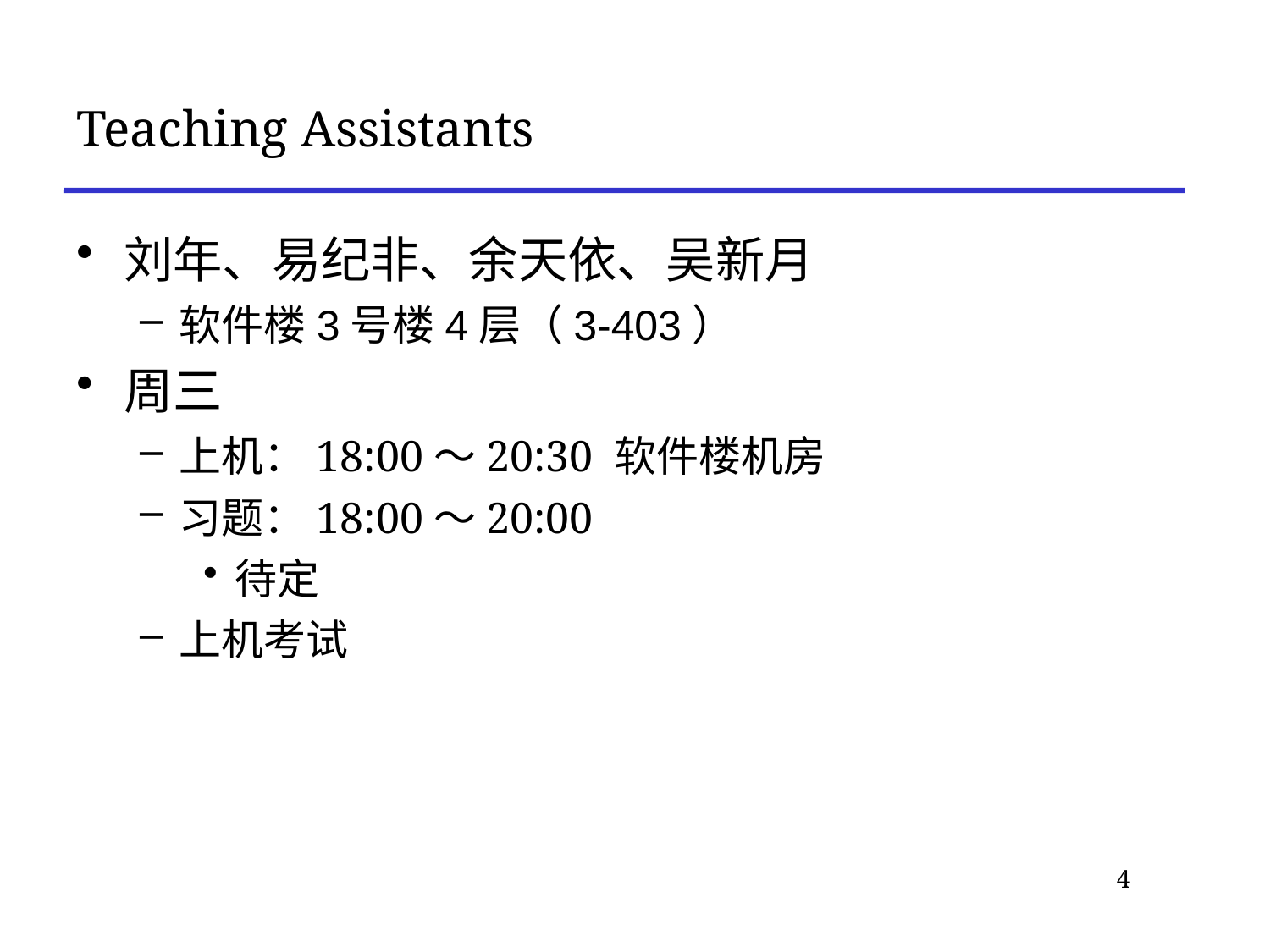

# Teaching Assistants
刘年、易纪非、余天依、吴新月
软件楼3号楼4层（3-403）
周三
上机：18:00～20:30 软件楼机房
习题：18:00～20:00
待定
上机考试
4